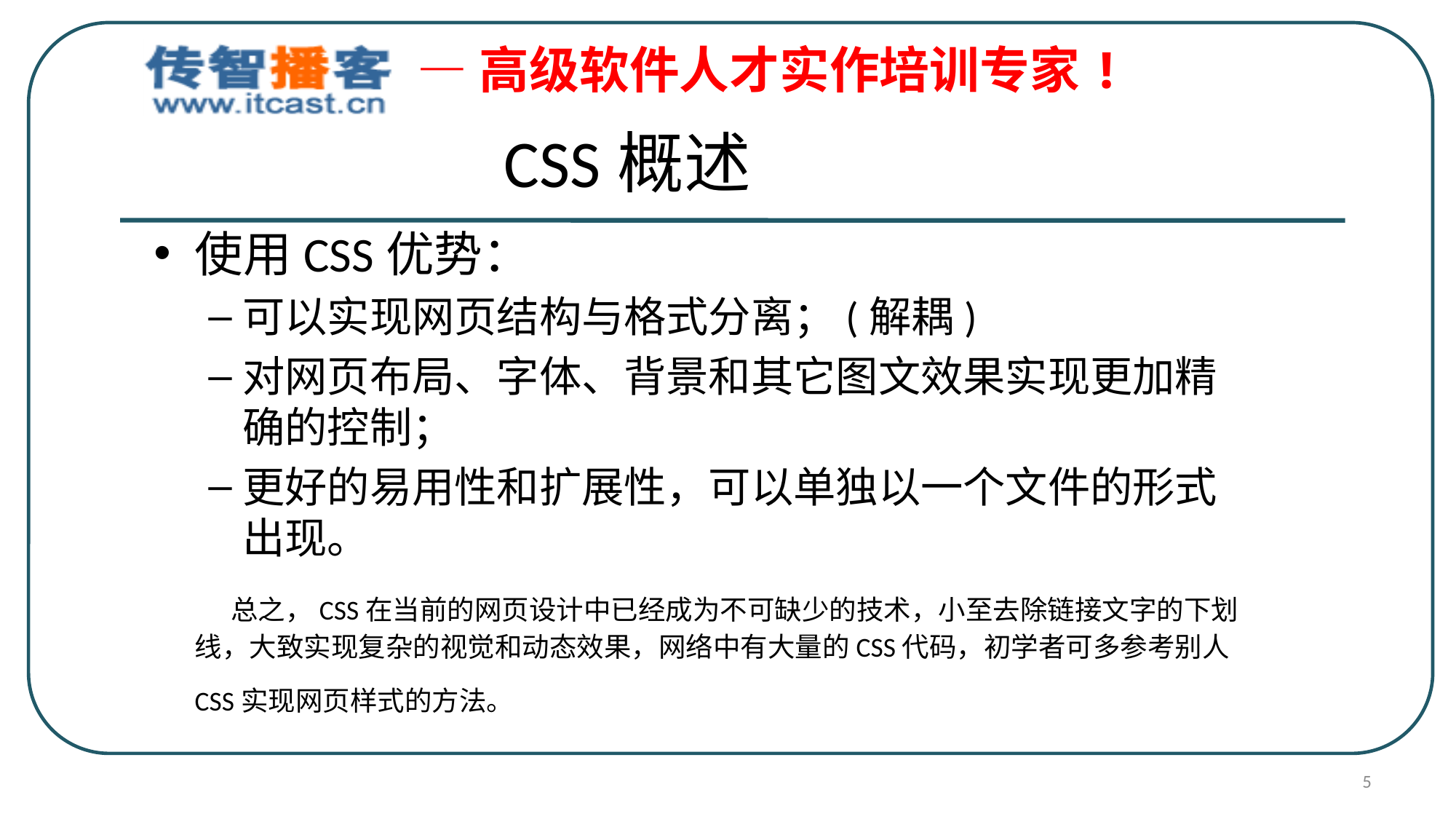

CSS概述
使用CSS优势：
可以实现网页结构与格式分离；(解耦)
对网页布局、字体、背景和其它图文效果实现更加精确的控制；
更好的易用性和扩展性，可以单独以一个文件的形式出现。
      总之，CSS在当前的网页设计中已经成为不可缺少的技术，小至去除链接文字的下划线，大致实现复杂的视觉和动态效果，网络中有大量的CSS代码，初学者可多参考别人CSS实现网页样式的方法。
5